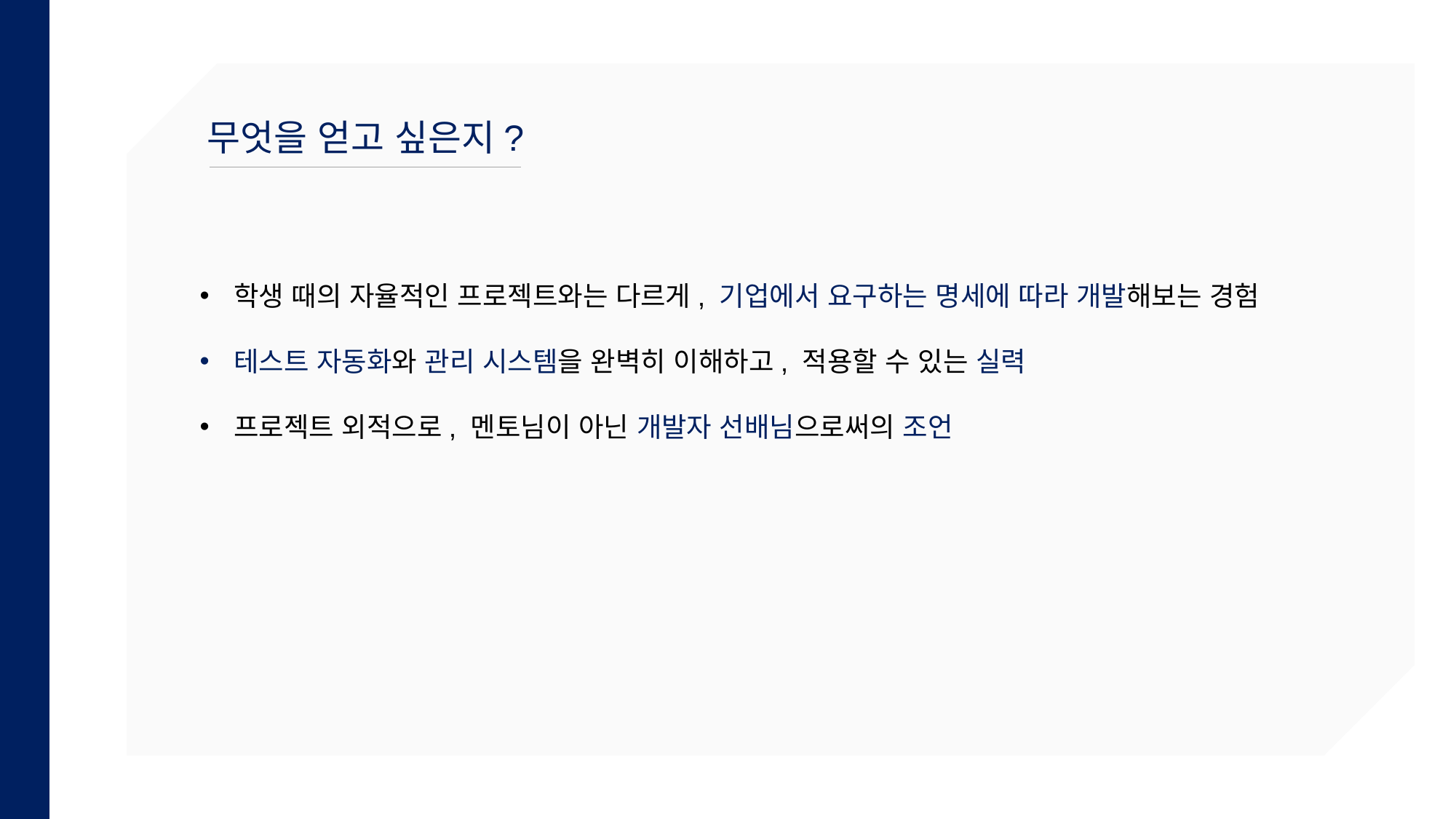

무엇을 얻고 싶은지?
학생 때의 자율적인 프로젝트와는 다르게, 기업에서 요구하는 명세에 따라 개발해보는 경험

테스트 자동화와 관리 시스템을 완벽히 이해하고, 적용할 수 있는 실력

프로젝트 외적으로, 멘토님이 아닌 개발자 선배님으로써의 조언